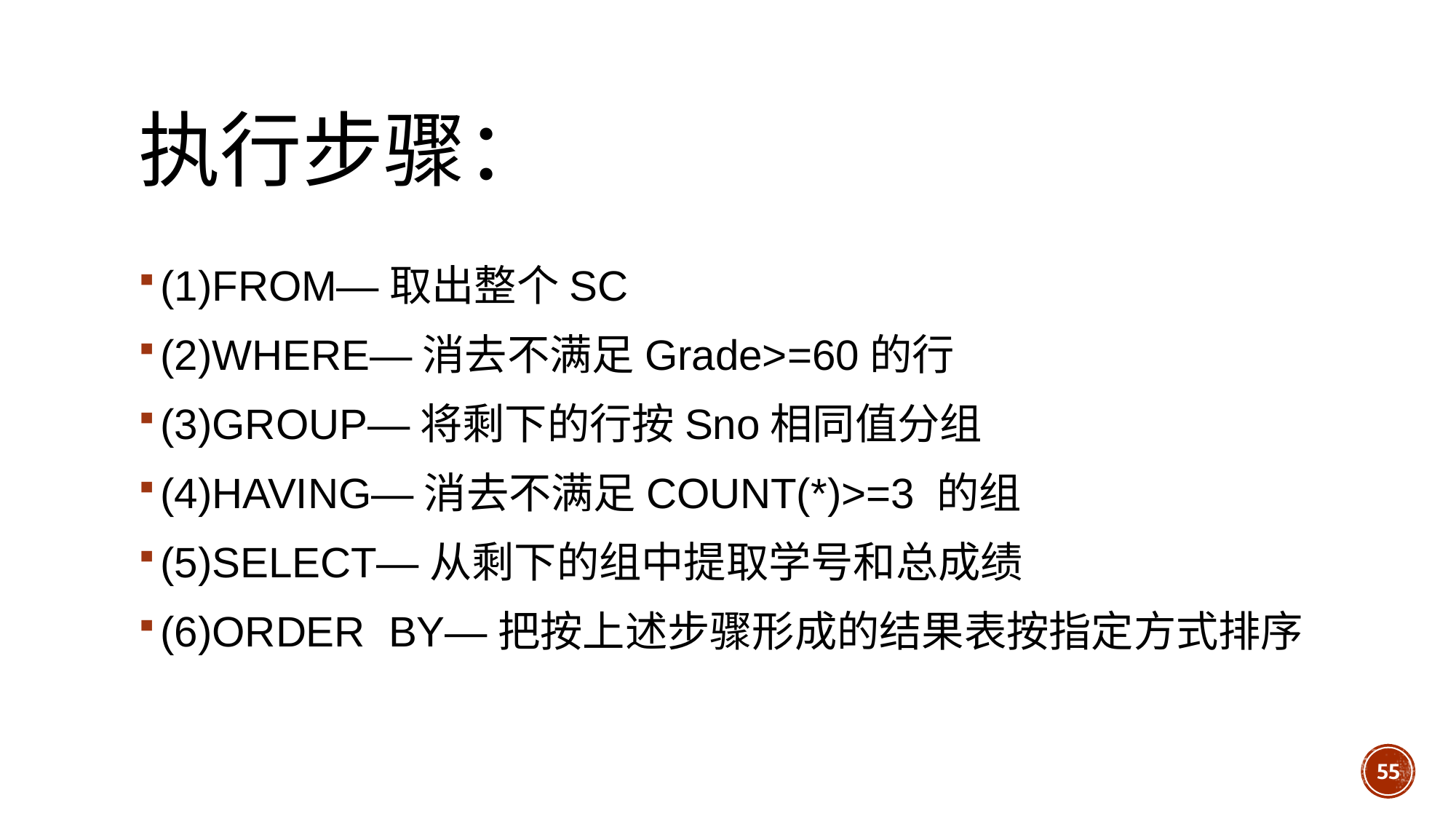

# 执行步骤：
(1)FROM—取出整个SC
(2)WHERE—消去不满足Grade>=60的行
(3)GROUP—将剩下的行按Sno相同值分组
(4)HAVING—消去不满足COUNT(*)>=3 的组
(5)SELECT—从剩下的组中提取学号和总成绩
(6)ORDER  BY—把按上述步骤形成的结果表按指定方式排序

55